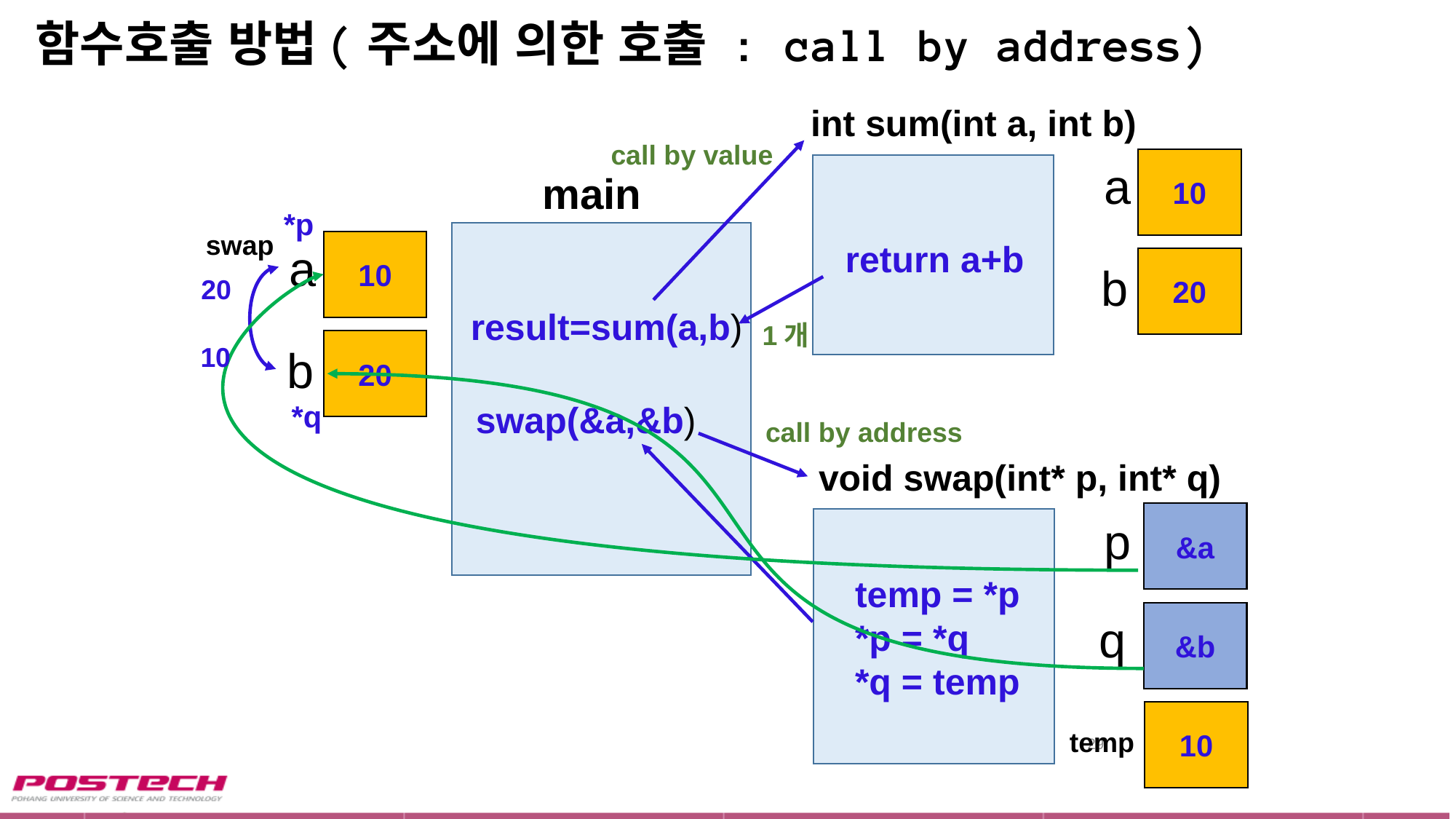

# 함수호출 방법(주소에 의한 호출 : call by address)
int sum(int a, int b)
call by value
10
a

main
*p
swap

return a+b
10
a
20
b
20
result=sum(a,b)
1개
20
10
b
swap(&a,&b)
*q
call by address
void swap(int* p, int* q)
&a
p
    temp = *p
   *p = *q
   *q = temp
&b
q
10
temp
29